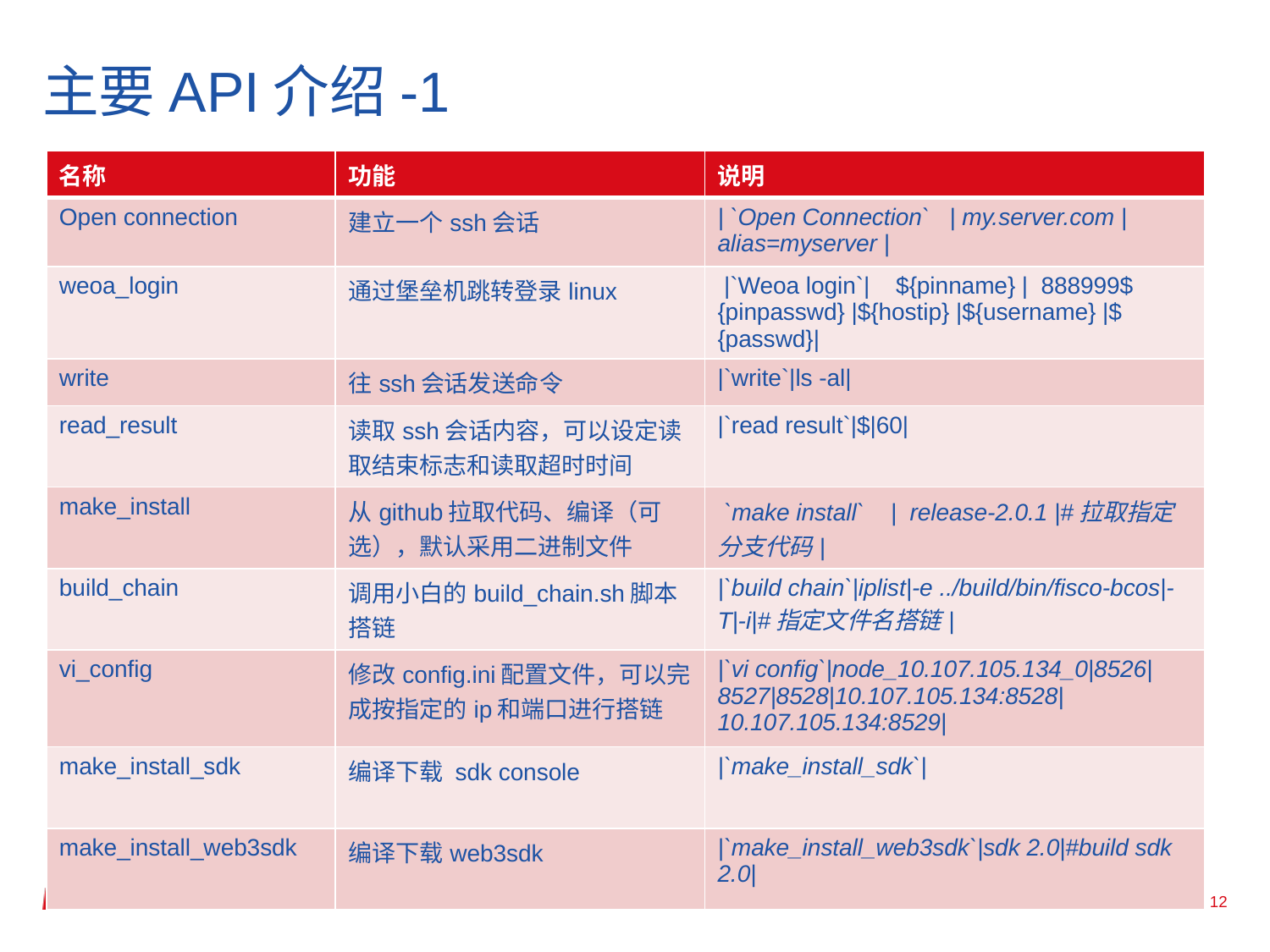

# 主要API介绍-1
| 名称 | 功能 | 说明 |
| --- | --- | --- |
| Open connection | 建立一个ssh会话 | | `Open Connection` | my.server.com | alias=myserver | |
| weoa\_login | 通过堡垒机跳转登录linux | |`Weoa login`|    ${pinname} |  888999${pinpasswd} |${hostip} |${username} |${passwd}| |
| write | 往ssh会话发送命令 | |`write`|ls -al| |
| read\_result | 读取ssh会话内容，可以设定读取结束标志和读取超时时间 | |`read result`|$|60| |
| make\_install | 从github拉取代码、编译（可选），默认采用二进制文件 | `make install` | release-2.0.1 |#拉取指定分支代码| |
| build\_chain | 调用小白的build\_chain.sh脚本搭链 | |`build chain`|iplist|-e ../build/bin/fisco-bcos|-T|-i|#指定文件名搭链| |
| vi\_config | 修改config.ini配置文件，可以完成按指定的ip和端口进行搭链 | |`vi config`|node\_10.107.105.134\_0|8526|8527|8528|10.107.105.134:8528|10.107.105.134:8529| |
| make\_install\_sdk | 编译下载 sdk console | |`make\_install\_sdk`| |
| make\_install\_web3sdk | 编译下载web3sdk | |`make\_install\_web3sdk`|sdk 2.0|#build sdk 2.0| |

12